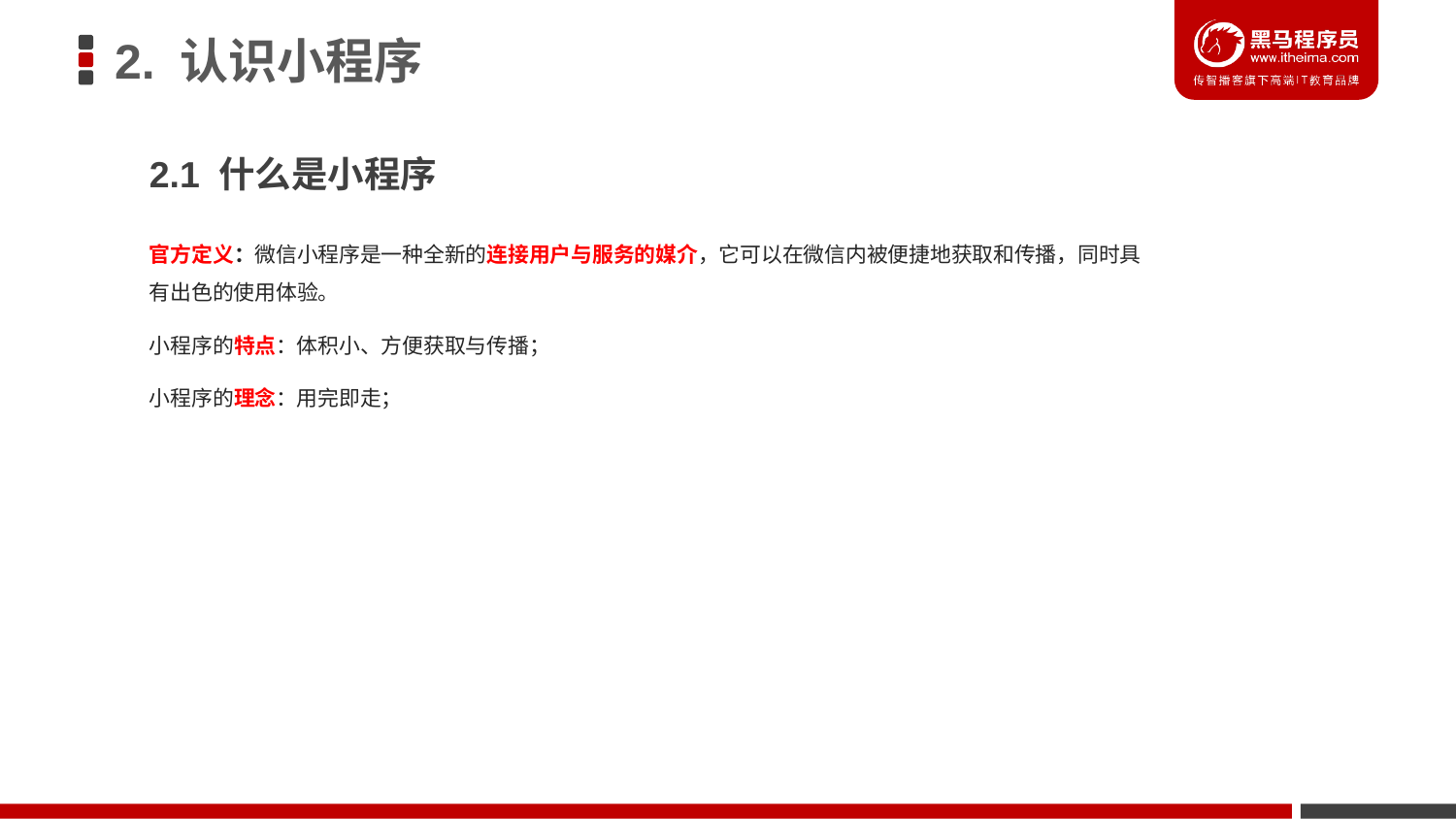

# 2. 认识小程序
2.1 什么是小程序
官方定义：微信小程序是一种全新的连接用户与服务的媒介，它可以在微信内被便捷地获取和传播，同时具有出色的使用体验。
小程序的特点：体积小、方便获取与传播；
小程序的理念：用完即走；